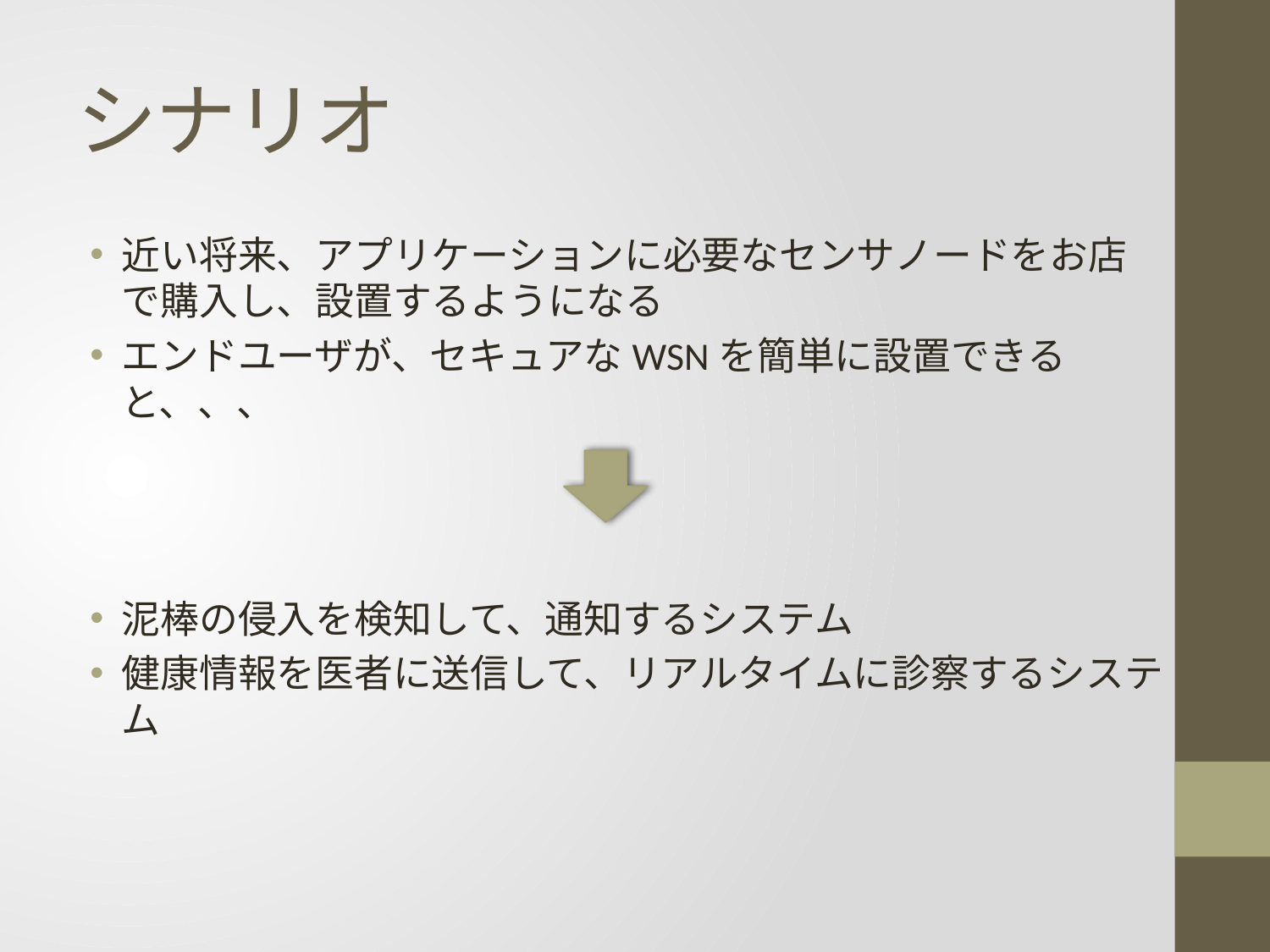

# シナリオ
近い将来、アプリケーションに必要なセンサノードをお店で購入し、設置するようになる
エンドユーザが、セキュアなWSNを簡単に設置できると、、、

泥棒の侵入を検知して、通知するシステム
健康情報を医者に送信して、リアルタイムに診察するシステム